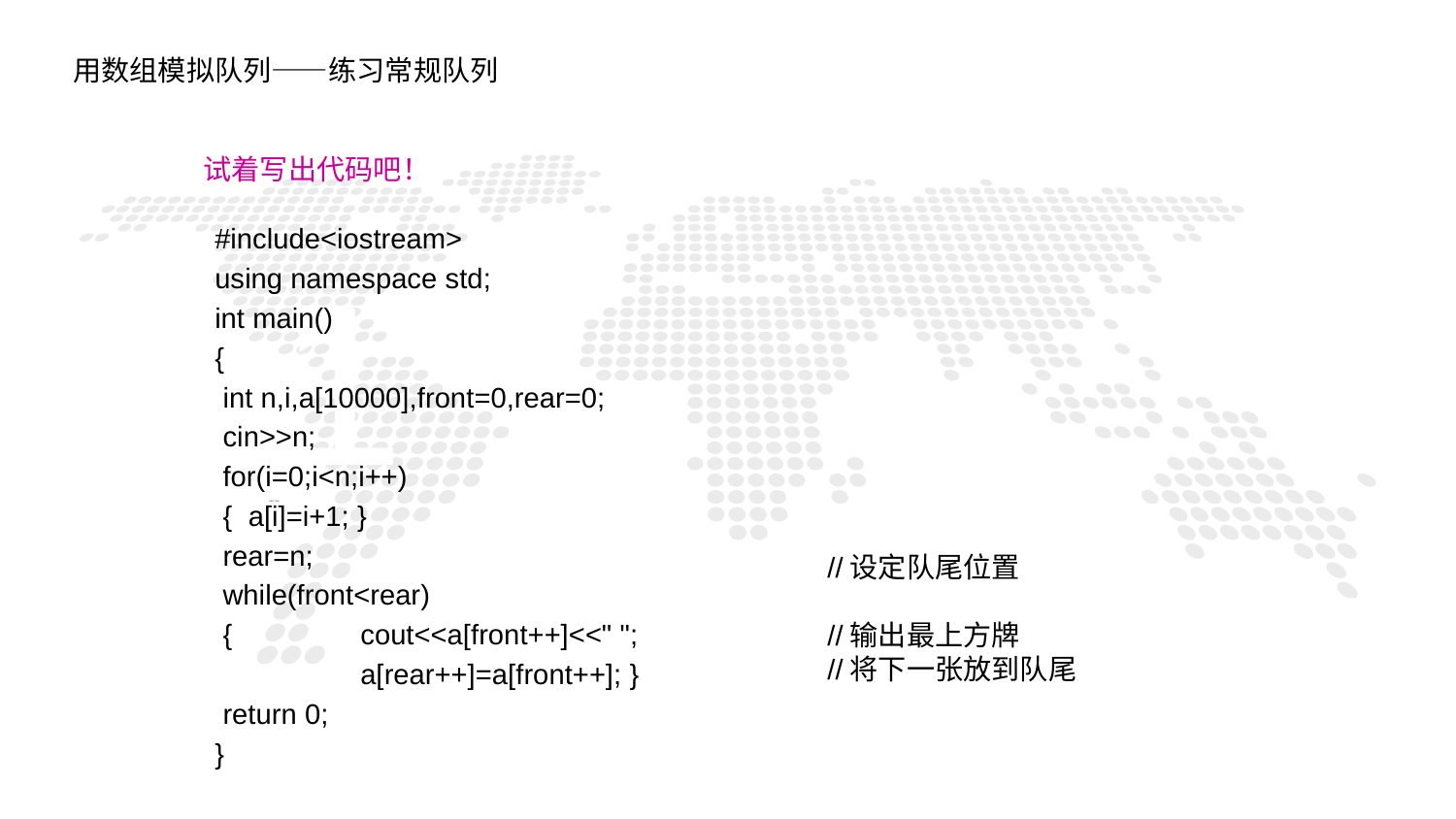

用数组模拟队列——练习常规队列
试着写出代码吧！
#include<iostream>
using namespace std;
int main()
{
 int n,i,a[10000],front=0,rear=0;
 cin>>n;
 for(i=0;i<n;i++)
 {  a[i]=i+1; }
 rear=n;
 while(front<rear)
 { 	cout<<a[front++]<<" ";
 	a[rear++]=a[front++]; }
 return 0;
}
1

//设定队尾位置

//输出最上方牌
//将下一张放到队尾

PART  ONE